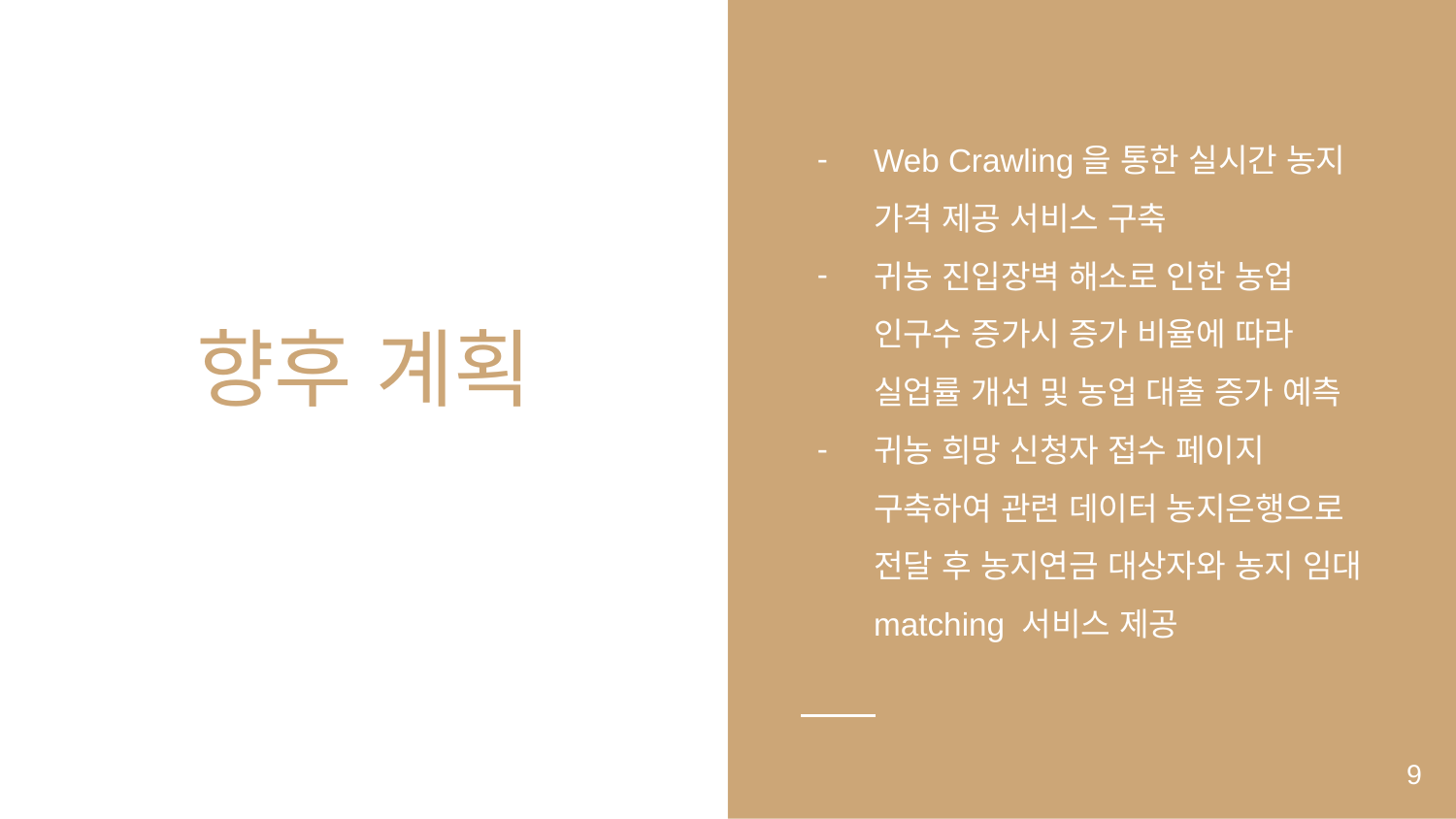

Web Crawling을 통한 실시간 농지 가격 제공 서비스 구축
귀농 진입장벽 해소로 인한 농업 인구수 증가시 증가 비율에 따라 실업률 개선 및 농업 대출 증가 예측
귀농 희망 신청자 접수 페이지 구축하여 관련 데이터 농지은행으로 전달 후 농지연금 대상자와 농지 임대 matching 서비스 제공
# 향후 계획
9